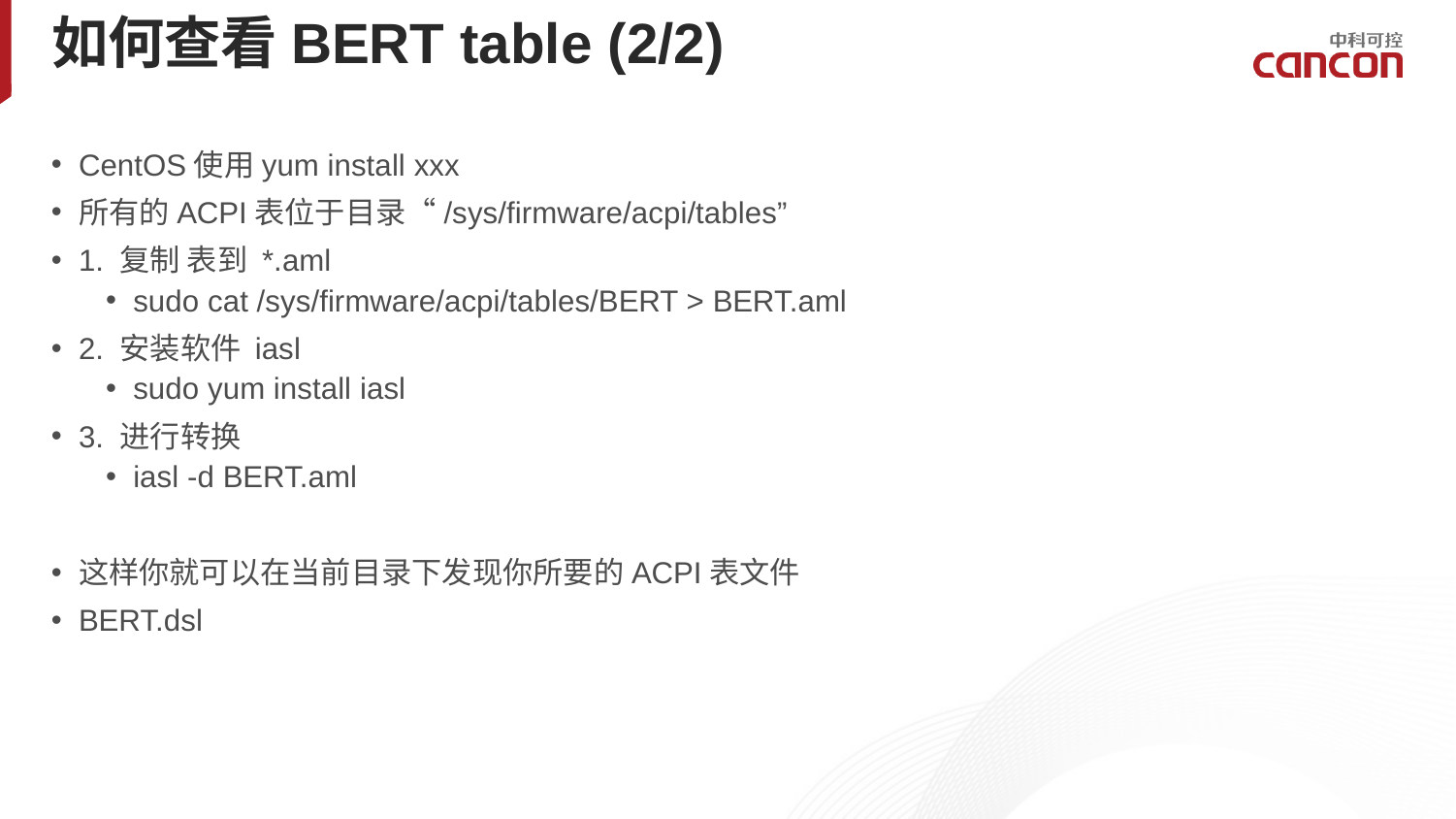

# 如何查看BERT table (2/2)
CentOS使用yum install xxx
所有的ACPI表位于目录“/sys/firmware/acpi/tables”
1. 复制 表到 *.aml
sudo cat /sys/firmware/acpi/tables/BERT > BERT.aml
2. 安装软件 iasl
sudo yum install iasl
3. 进行转换
iasl -d BERT.aml

这样你就可以在当前目录下发现你所要的ACPI表文件
BERT.dsl